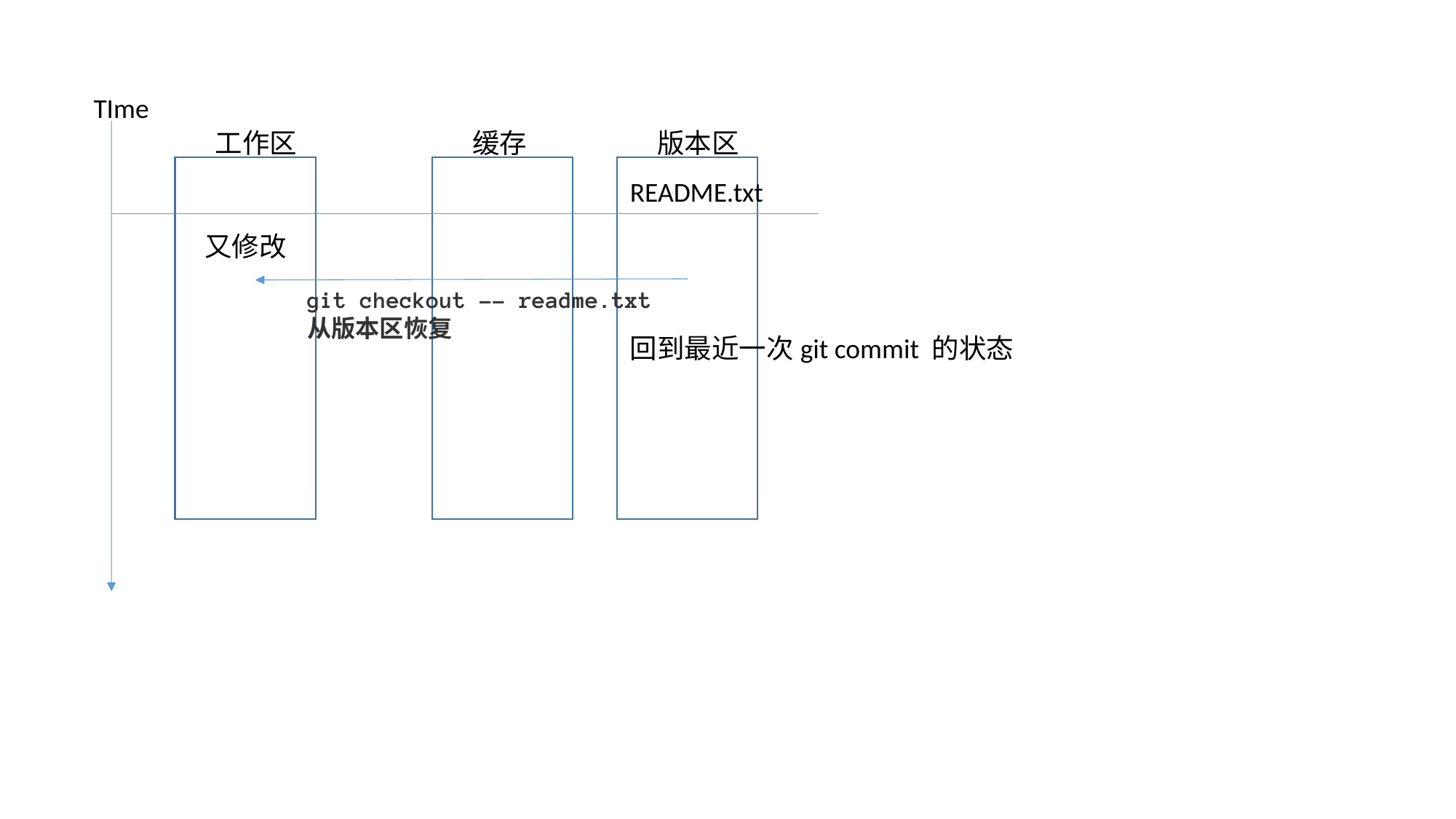

TIme
工作区
缓存
版本区

README.txt
又修改
git checkout -- readme.txt
从版本区恢复
回到最近一次git commit 的状态